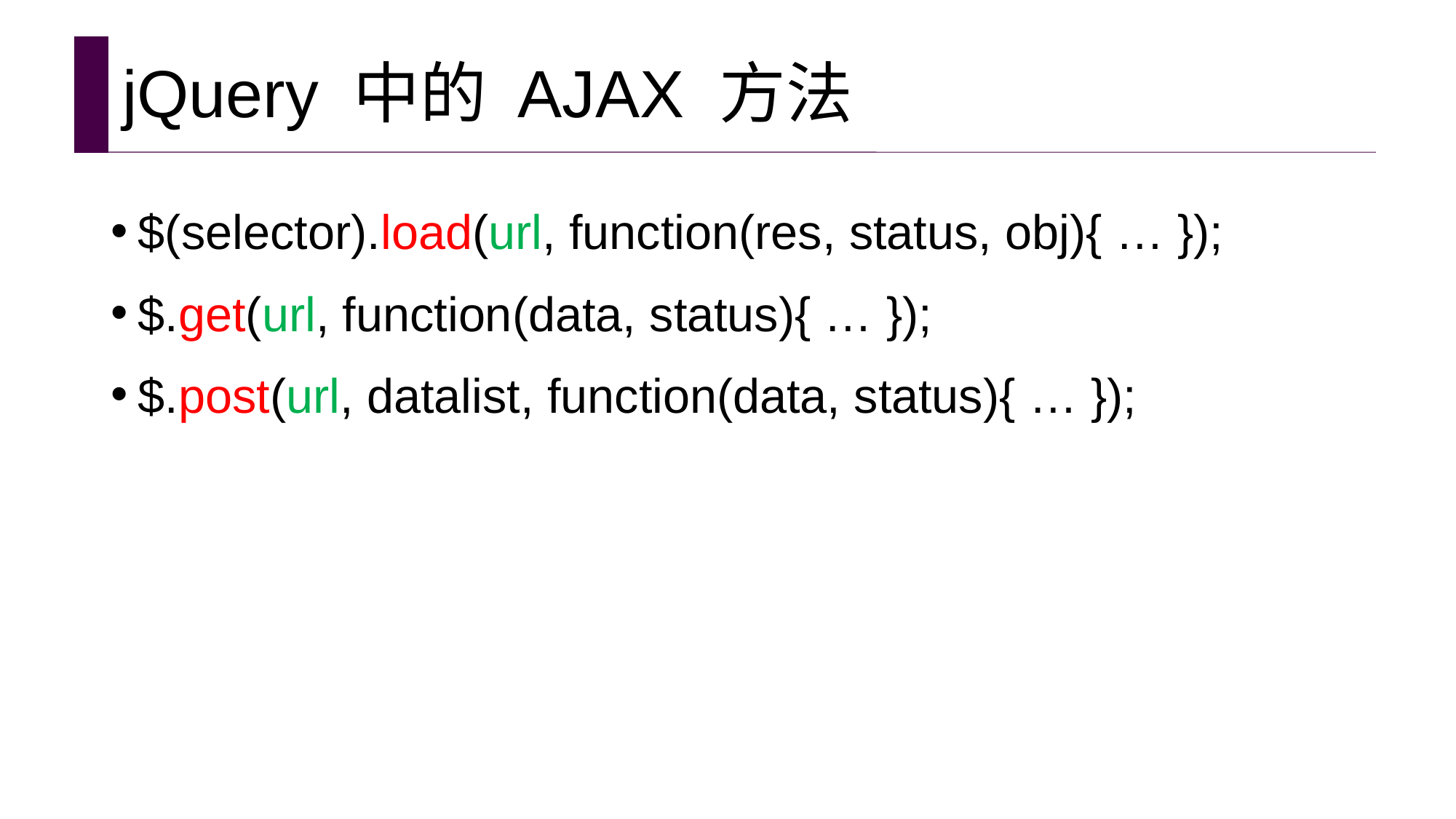

# jQuery 中的 AJAX 方法
$(selector).load(url, function(res, status, obj){ … });
$.get(url, function(data, status){ … });
$.post(url, datalist, function(data, status){ … });